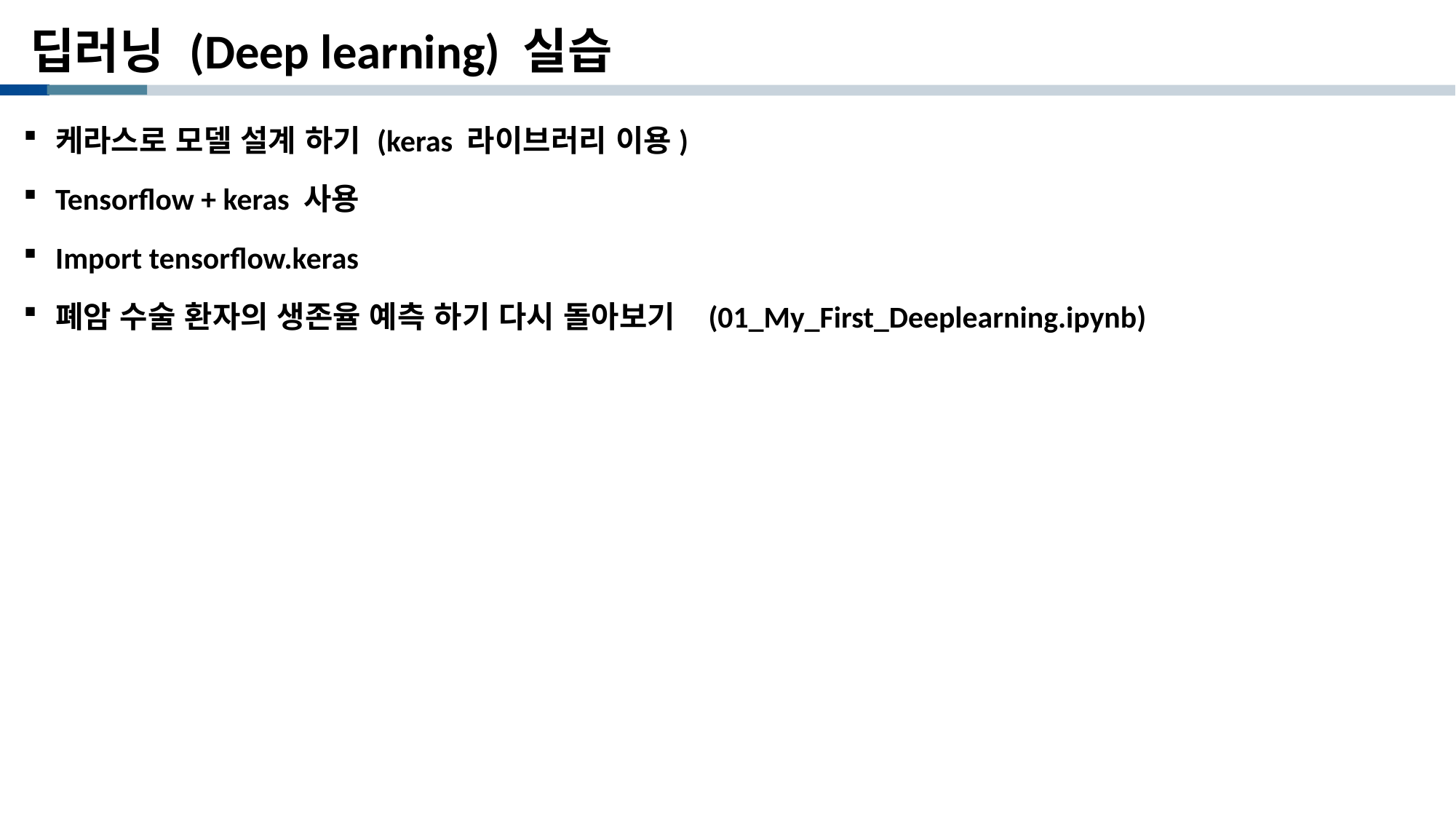

# 딥러닝 (Deep learning) 실습
케라스로 모델 설계 하기 (keras 라이브러리 이용)
Tensorflow + keras 사용
Import tensorflow.keras
폐암 수술 환자의 생존율 예측 하기 다시 돌아보기   (01_My_First_Deeplearning.ipynb)